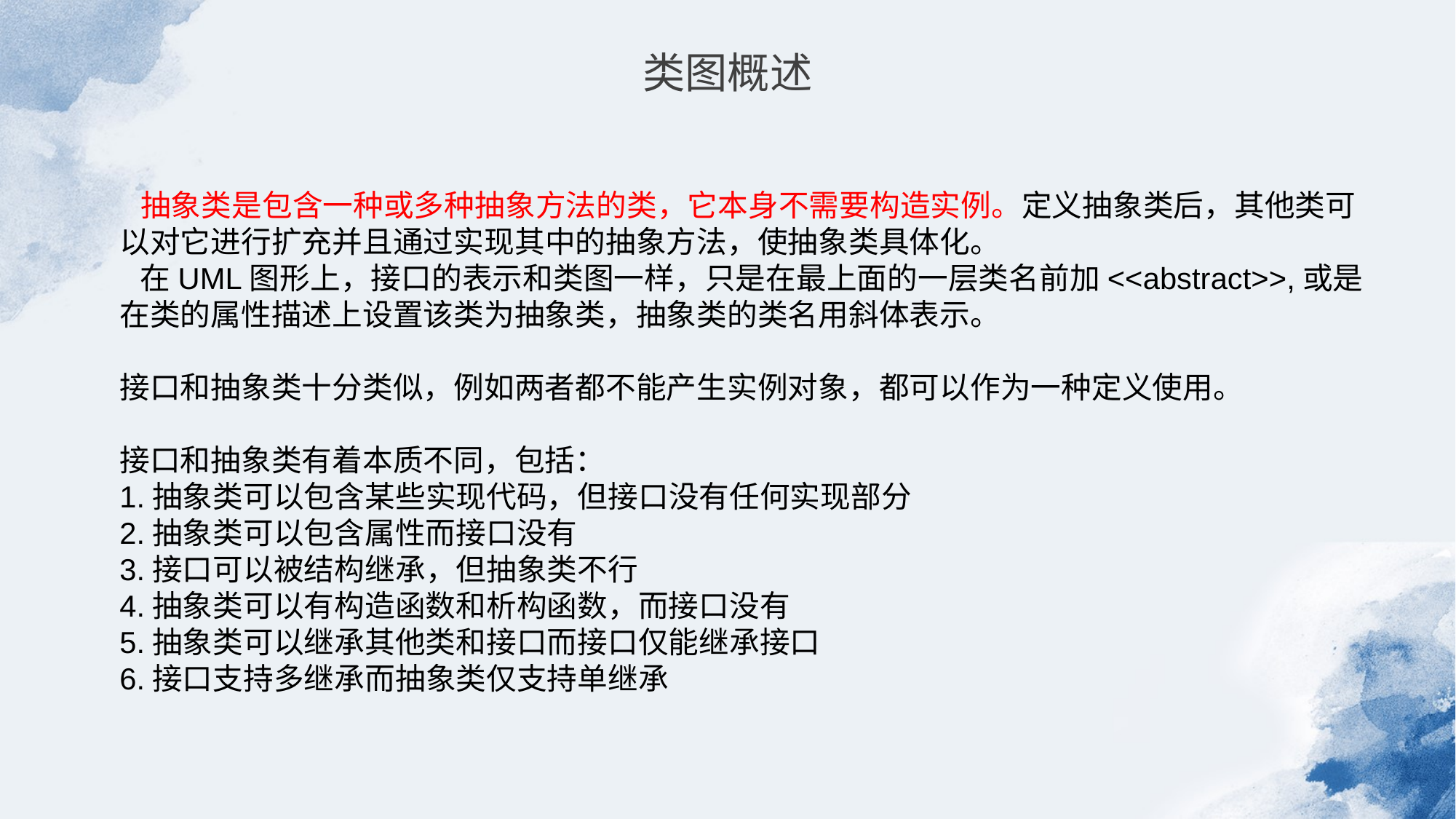

类图概述
  抽象类是包含一种或多种抽象方法的类，它本身不需要构造实例。定义抽象类后，其他类可以对它进行扩充并且通过实现其中的抽象方法，使抽象类具体化。
  在UML图形上，接口的表示和类图一样，只是在最上面的一层类名前加<<abstract>>,或是在类的属性描述上设置该类为抽象类，抽象类的类名用斜体表示。

接口和抽象类十分类似，例如两者都不能产生实例对象，都可以作为一种定义使用。

接口和抽象类有着本质不同，包括：
1.抽象类可以包含某些实现代码，但接口没有任何实现部分
2.抽象类可以包含属性而接口没有
3.接口可以被结构继承，但抽象类不行
4.抽象类可以有构造函数和析构函数，而接口没有
5.抽象类可以继承其他类和接口而接口仅能继承接口
6.接口支持多继承而抽象类仅支持单继承